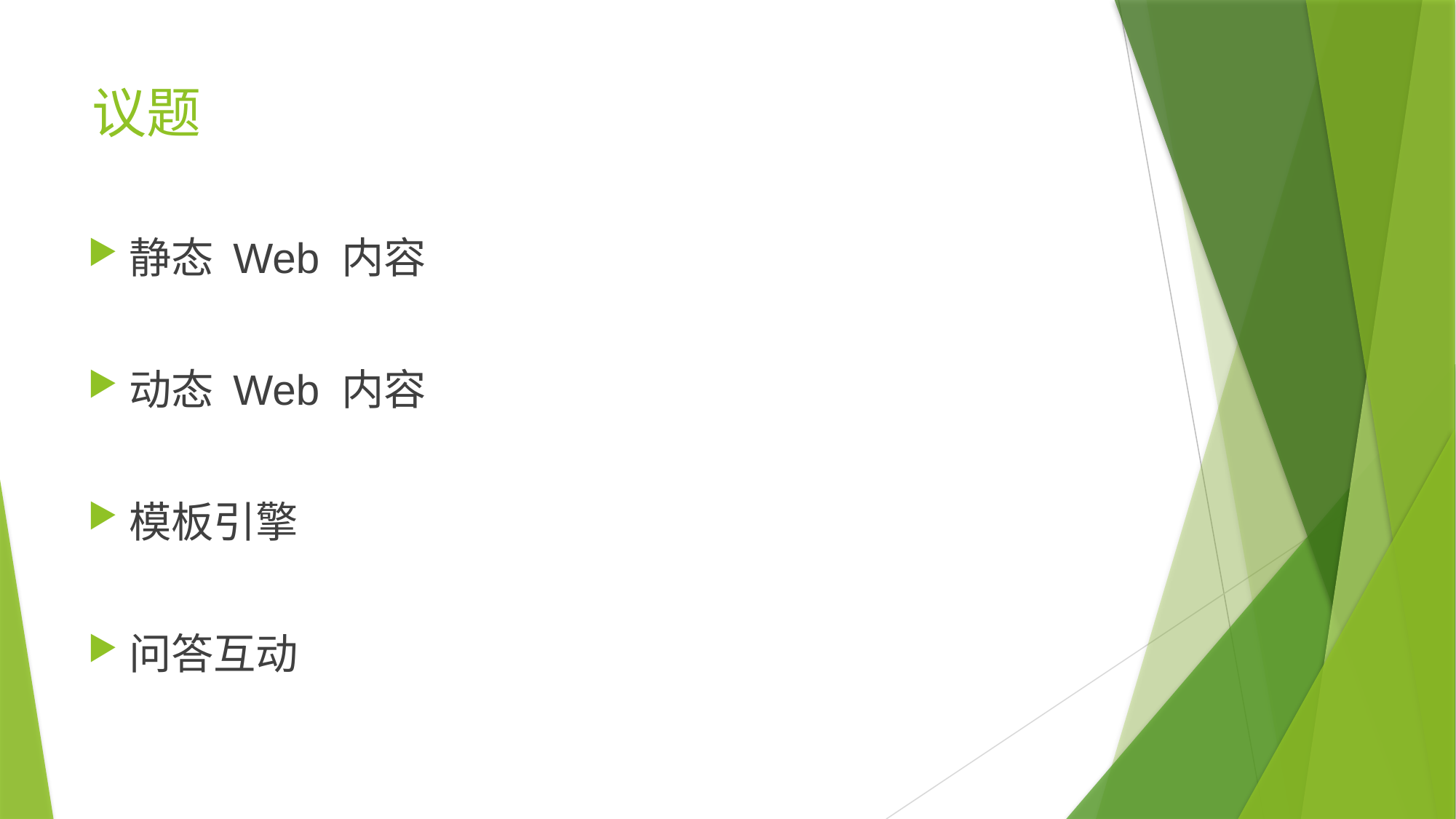

# 议题
静态 Web 内容

动态 Web 内容

模板引擎

问答互动